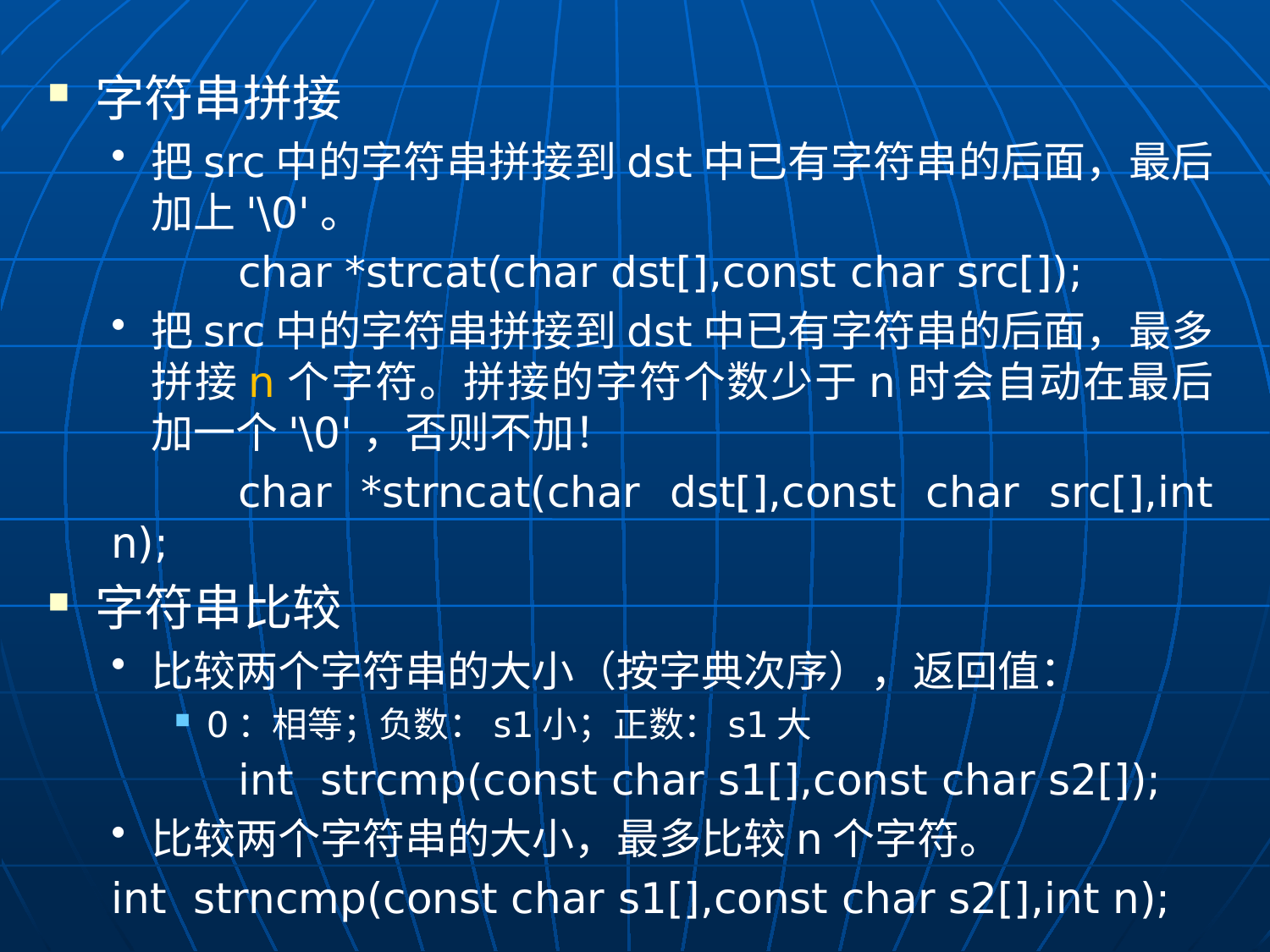

字符串拼接
把src中的字符串拼接到dst中已有字符串的后面，最后加上'\0'。
	char *strcat(char dst[],const char src[]);
把src中的字符串拼接到dst中已有字符串的后面，最多拼接n个字符。拼接的字符个数少于n时会自动在最后加一个'\0'，否则不加！
	char *strncat(char dst[],const char src[],int n);
字符串比较
比较两个字符串的大小（按字典次序），返回值：
0：相等；负数：s1小；正数：s1大
	int  strcmp(const char s1[],const char s2[]);
比较两个字符串的大小，最多比较n个字符。
int  strncmp(const char s1[],const char s2[],int n);